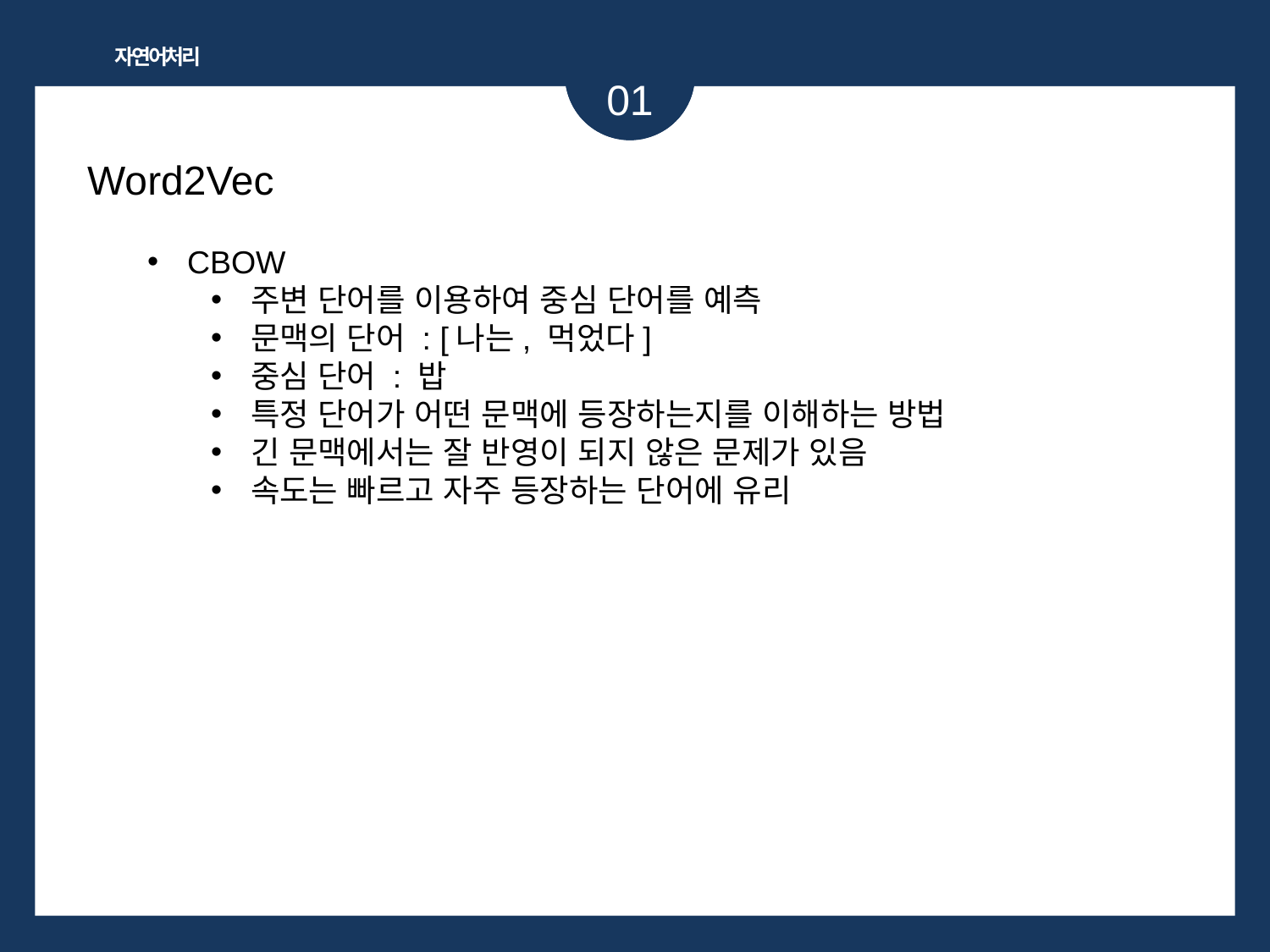

자연어처리
01
Word2Vec
CBOW
주변 단어를 이용하여 중심 단어를 예측
문맥의 단어 : [나는, 먹었다]
중심 단어 : 밥
특정 단어가 어떤 문맥에 등장하는지를 이해하는 방법
긴 문맥에서는 잘 반영이 되지 않은 문제가 있음
속도는 빠르고 자주 등장하는 단어에 유리